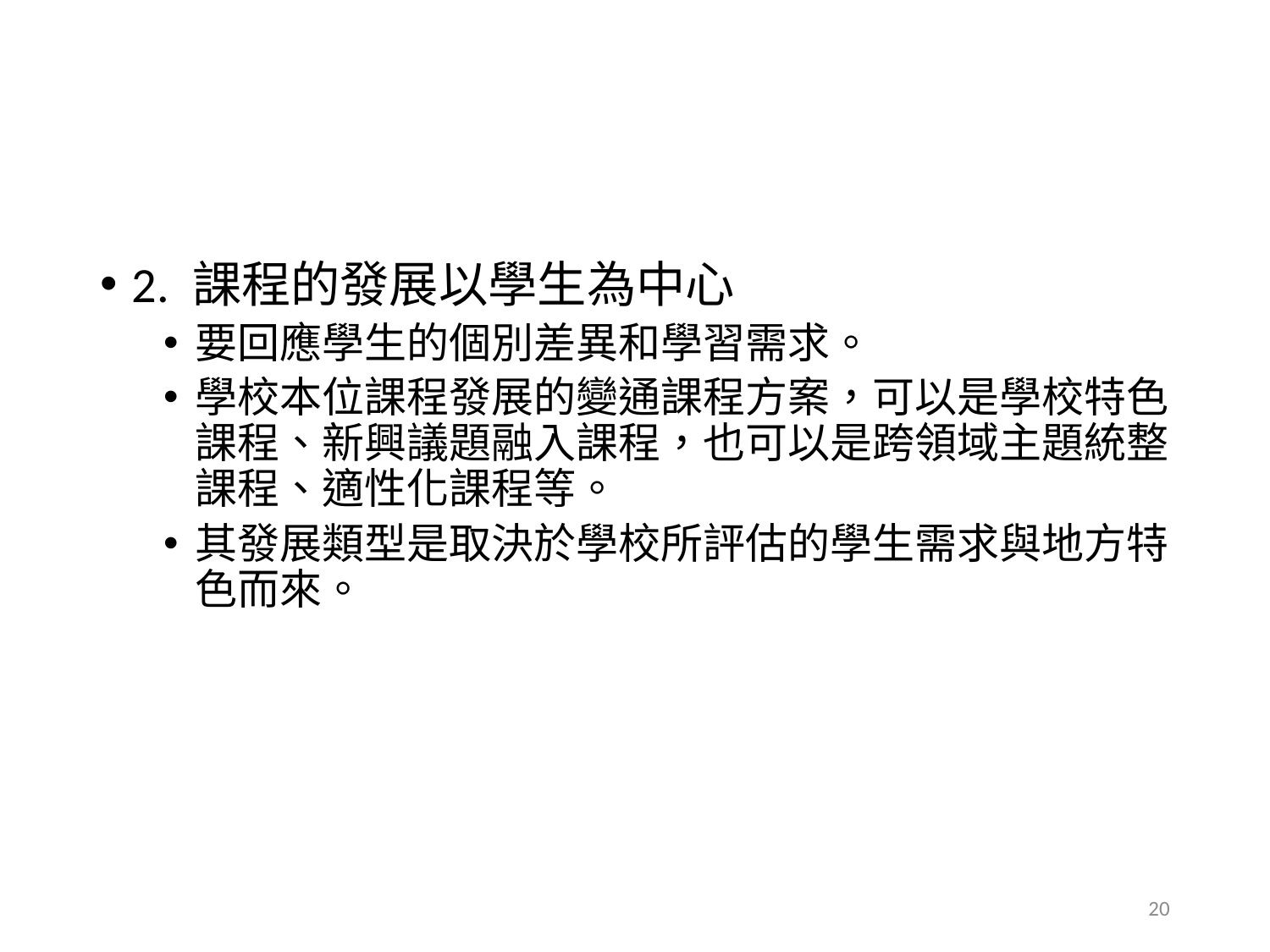

#
2. 課程的發展以學生為中心
要回應學生的個別差異和學習需求。
學校本位課程發展的變通課程方案，可以是學校特色課程、新興議題融入課程，也可以是跨領域主題統整課程、適性化課程等。
其發展類型是取決於學校所評估的學生需求與地方特色而來。

20